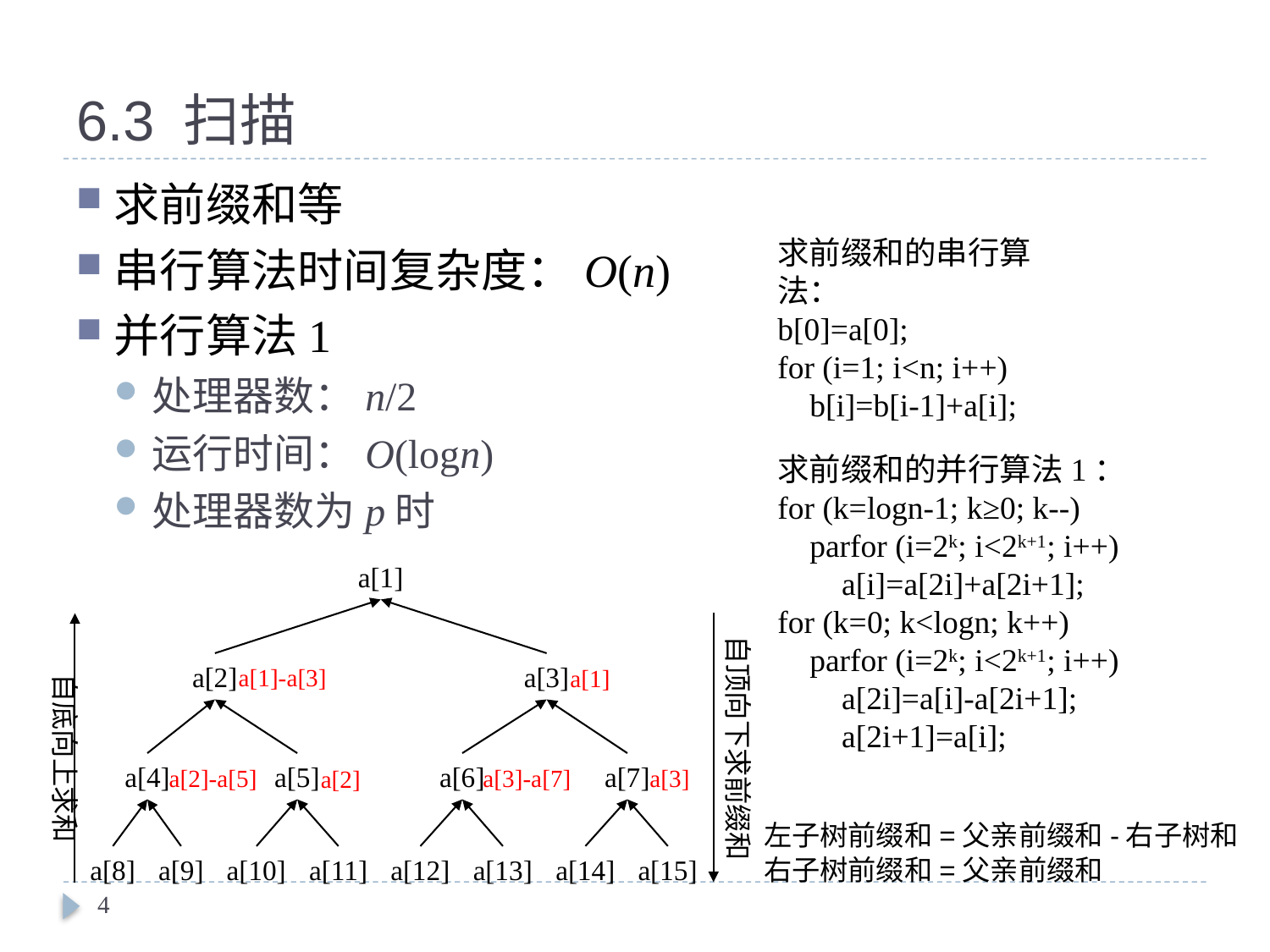

# 6.3 扫描
求前缀和等
串行算法时间复杂度：O(n)
并行算法1
处理器数：n/2
运行时间：O(logn)
处理器数为p时
求前缀和的串行算法：
b[0]=a[0];
for (i=1; i<n; i++)
    b[i]=b[i-1]+a[i];
求前缀和的并行算法1：
for (k=logn-1; k≥0; k--)
    parfor (i=2k; i<2k+1; i++)
        a[i]=a[2i]+a[2i+1];
for (k=0; k<logn; k++)
    parfor (i=2k; i<2k+1; i++)
        a[2i]=a[i]-a[2i+1];
        a[2i+1]=a[i];
a[1]
自顶向下求前缀和
a[2]
a[3]
a[1]-a[3]
a[1]
自底向上求和
a[4]
a[5]
a[6]
a[7]
a[3]-a[7]
a[3]
a[2]-a[5]
a[2]
左子树前缀和=父亲前缀和-右子树和
右子树前缀和=父亲前缀和
a[8]
a[9]
a[10]
a[11]
a[12]
a[13]
a[14]
a[15]
4